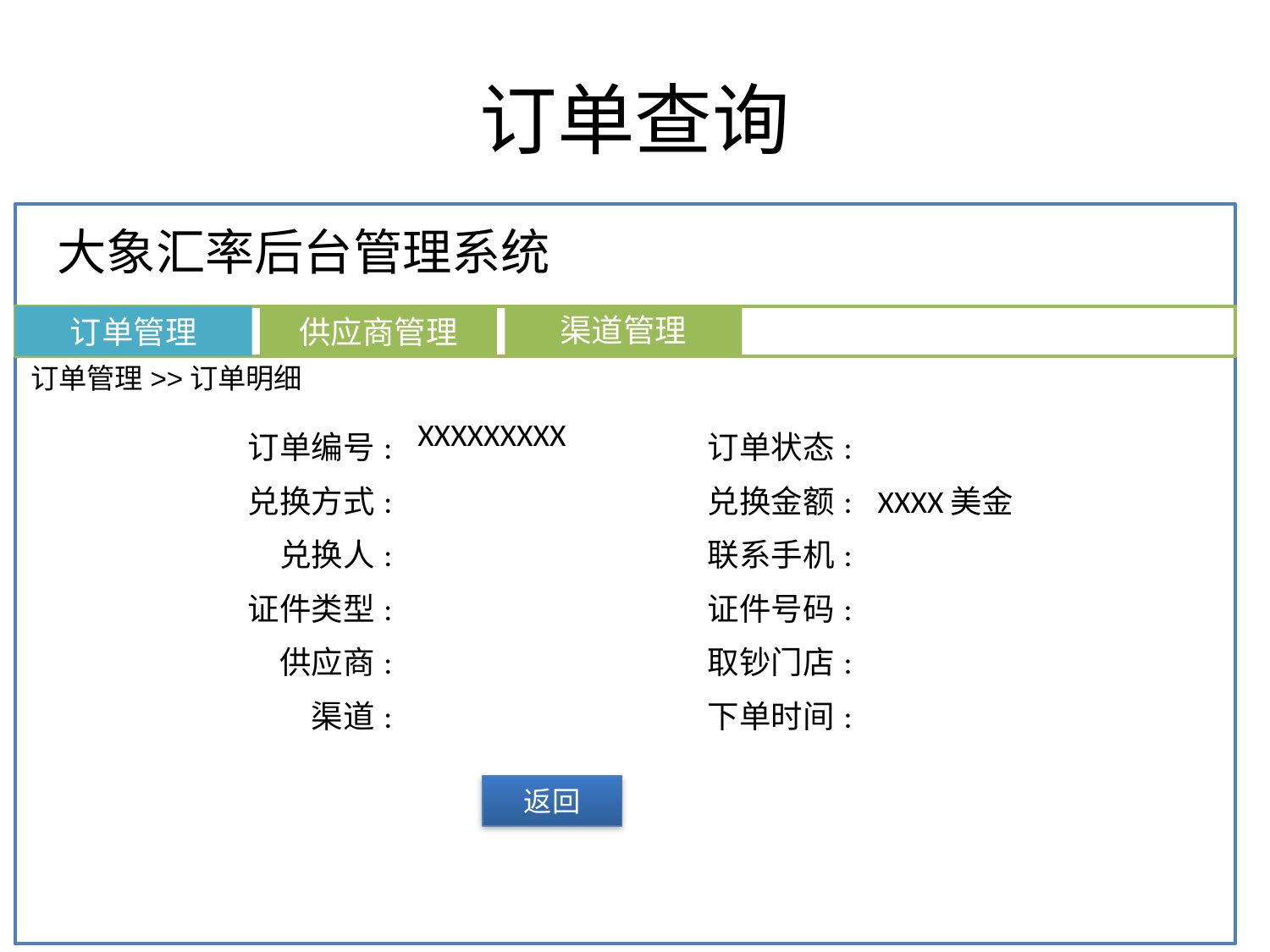

# 订单查询

大象汇率后台管理系统
渠道管理

订单管理
供应商管理
订单管理>>订单明细
| 订单编号: | XXXXXXXXX | 订单状态: |  |
| --- | --- | --- | --- |
| 兑换方式: |  | 兑换金额: | XXXX美金 |
| 兑换人: |  | 联系手机: |  |
| 证件类型: |  | 证件号码: |  |
| 供应商: |  | 取钞门店: |  |
| 渠道: |  | 下单时间: |  |
返回